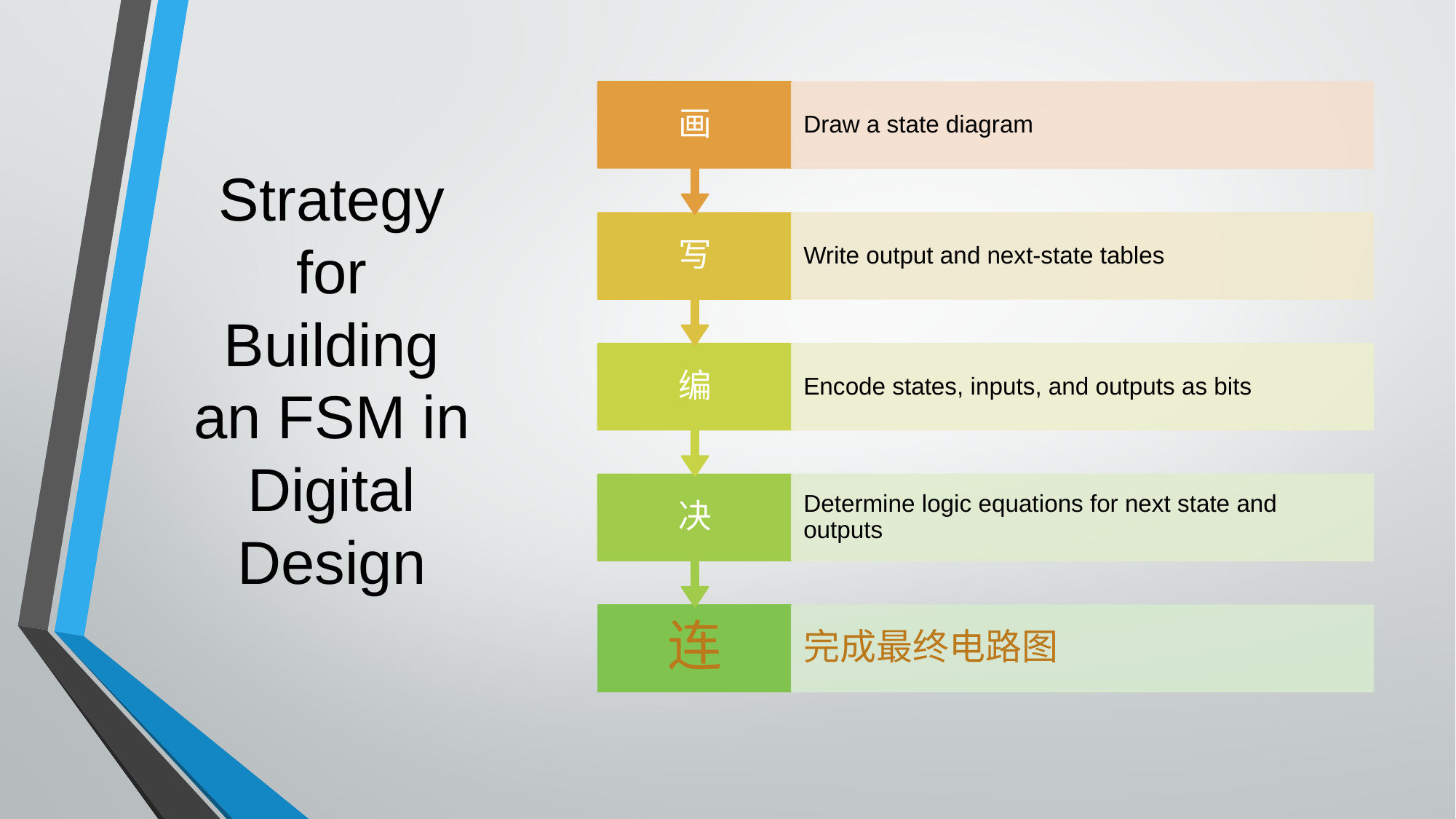

# Strategy for Building an FSM in Digital Design
连
完成最终电路图
决
Determine logic equations for next state and outputs
编
Encode states, inputs, and outputs as bits
写
Write output and next-state tables
画
Draw a state diagram